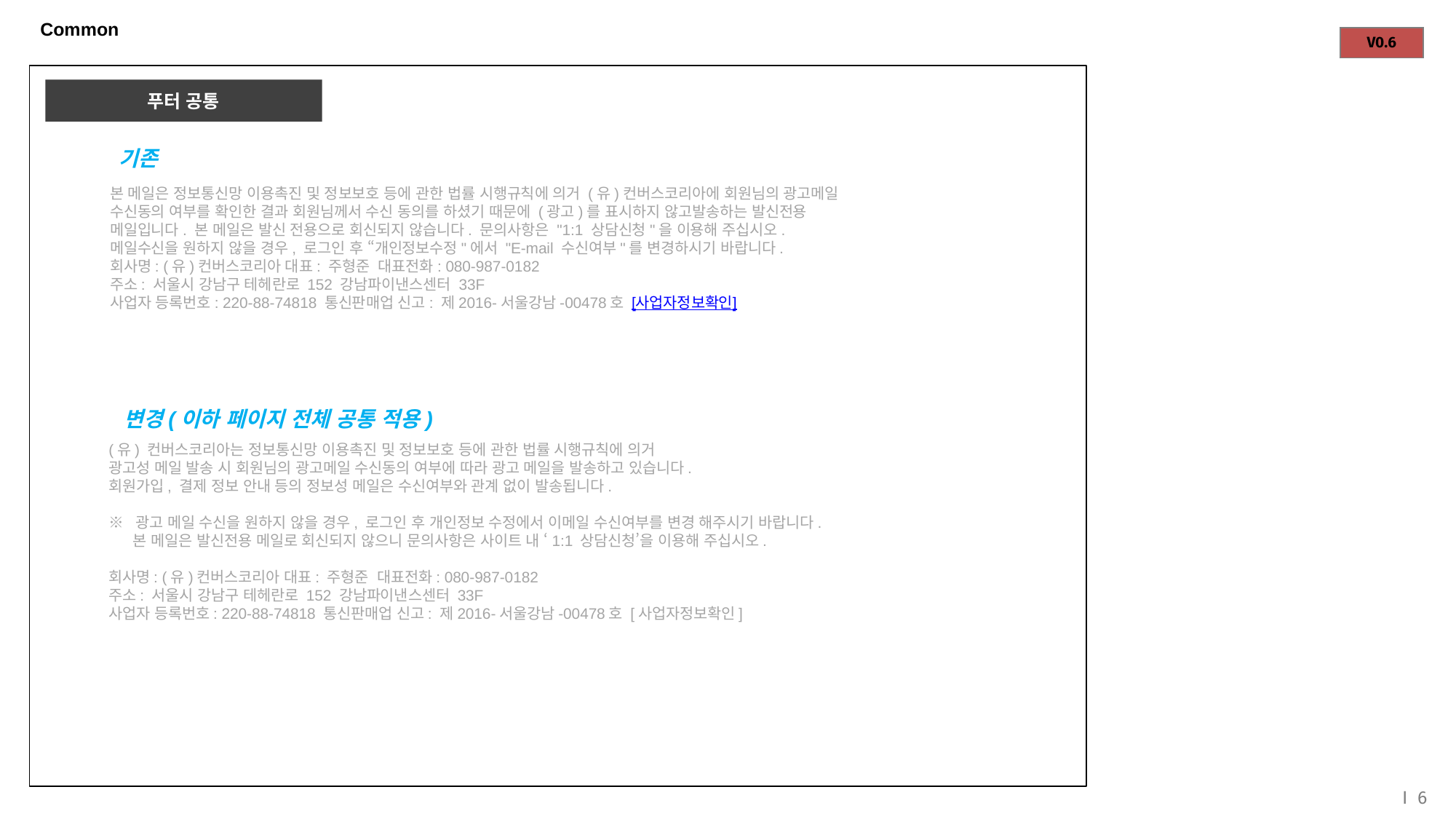

# Common
| V0.6 |
| --- |

푸터 공통
기존
본 메일은 정보통신망 이용촉진 및 정보보호 등에 관한 법률 시행규칙에 의거 (유)컨버스코리아에 회원님의 광고메일 수신동의 여부를 확인한 결과 회원님께서 수신 동의를 하셨기 때문에 (광고)를 표시하지 않고발송하는 발신전용 메일입니다. 본 메일은 발신 전용으로 회신되지 않습니다. 문의사항은 "1:1 상담신청"을 이용해 주십시오.
메일수신을 원하지 않을 경우, 로그인 후 “개인정보수정"에서 "E-mail 수신여부"를 변경하시기 바랍니다.
회사명: (유)컨버스코리아 대표: 주형준  대표전화: 080-987-0182
주소: 서울시 강남구 테헤란로 152 강남파이낸스센터 33F
사업자 등록번호: 220-88-74818 통신판매업 신고: 제2016-서울강남-00478호 [사업자정보확인]
변경(이하 페이지 전체 공통 적용)
(유) 컨버스코리아는 정보통신망 이용촉진 및 정보보호 등에 관한 법률 시행규칙에 의거
광고성 메일 발송 시 회원님의 광고메일 수신동의 여부에 따라 광고 메일을 발송하고 있습니다.
회원가입, 결제 정보 안내 등의 정보성 메일은 수신여부와 관계 없이 발송됩니다.

※  광고 메일 수신을 원하지 않을 경우, 로그인 후 개인정보 수정에서 이메일 수신여부를 변경 해주시기 바랍니다.
     본 메일은 발신전용 메일로 회신되지 않으니 문의사항은 사이트 내 ‘1:1 상담신청’을 이용해 주십시오.

회사명: (유)컨버스코리아 대표: 주형준  대표전화: 080-987-0182
주소: 서울시 강남구 테헤란로 152 강남파이낸스센터 33F
사업자 등록번호: 220-88-74818 통신판매업 신고: 제2016-서울강남-00478호 [사업자정보확인]